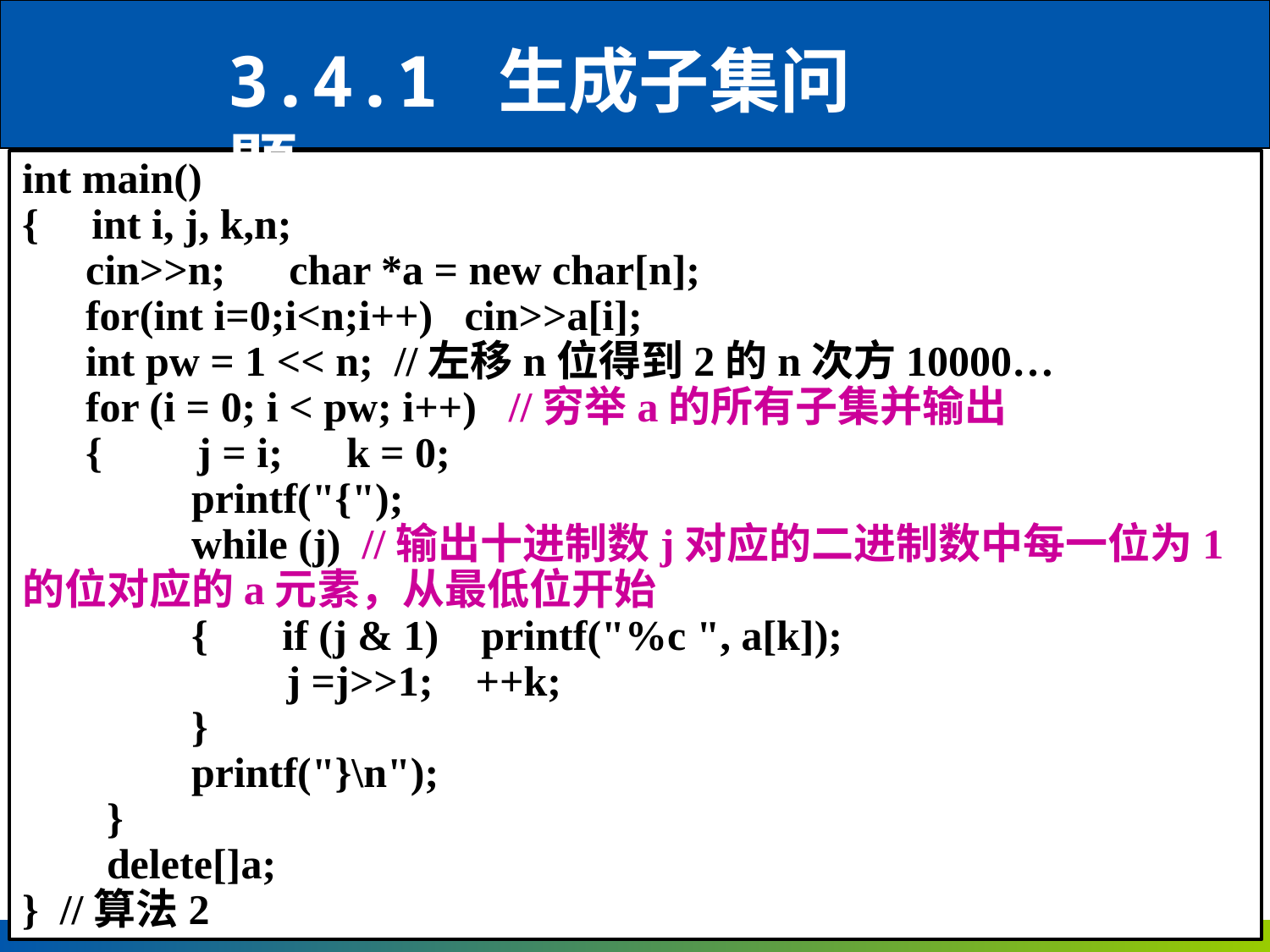

3.4.1 生成子集问题
int main()
{     int i, j, k,n;
      cin>>n;      char *a = new char[n];
      for(int i=0;i<n;i++)   cin>>a[i];
      int pw = 1 << n;  //左移n位得到2的n次方10000…
      for (i = 0; i < pw; i++)   //穷举a的所有子集并输出
      {         j = i;      k = 0;
                printf("{");
                while (j)  //输出十进制数j对应的二进制数中每一位为1的位对应的a元素，从最低位开始
                {       if (j & 1)    printf("%c ", a[k]);
                         j =j>>1;    ++k;
                }
                printf("}\n");
        }
        delete[]a;
}  //算法2